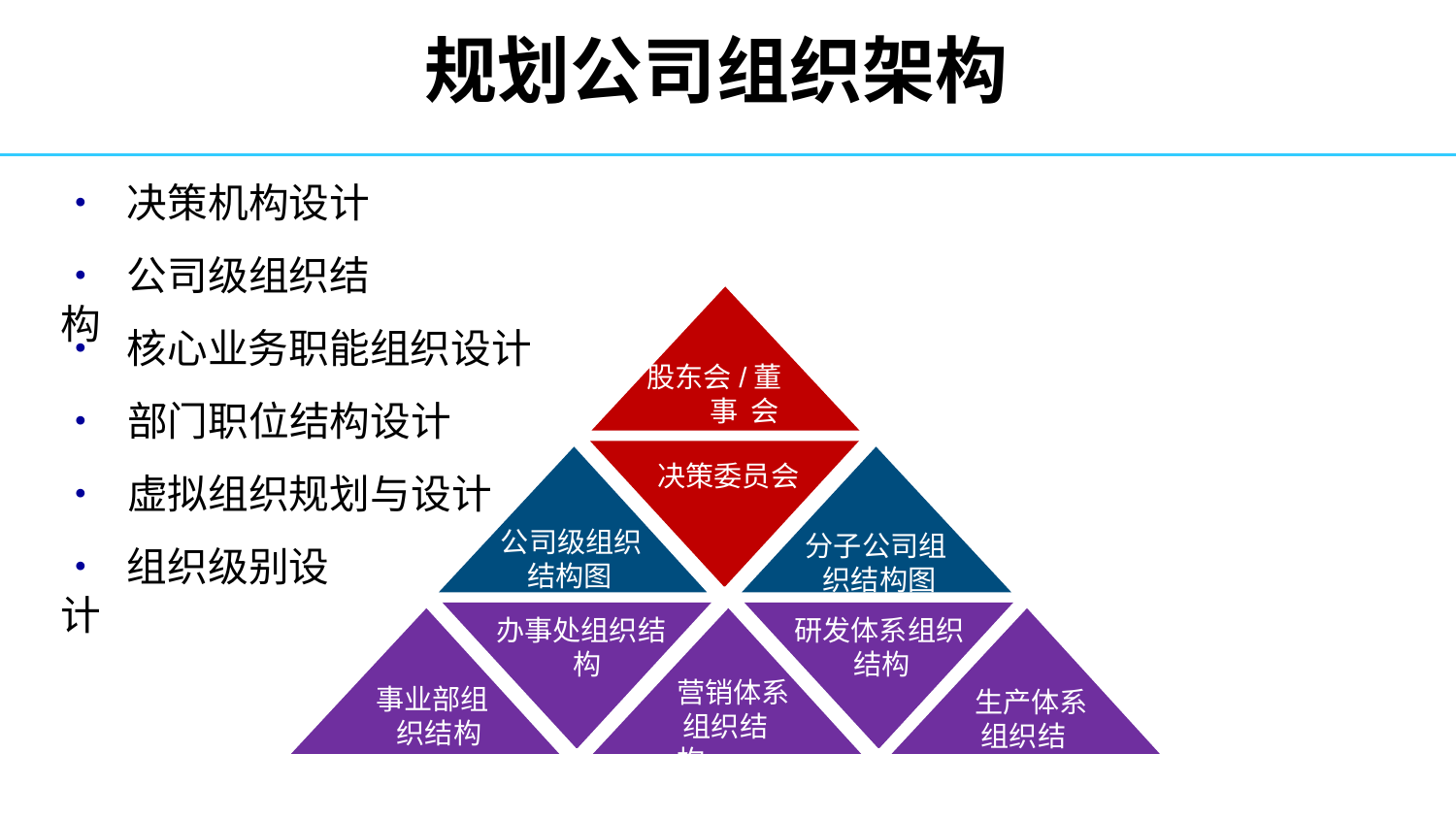

# 规划公司组织架构
• 决策机构设计
• 公司级组织结构

• 核心业务职能组织设计
• 部门职位结构设计
• 虚拟组织规划与设计
公司级组织
股东会/董事  会

决策委员会
分子公司组  织结构图
研发体系组织  结构
• 组织级别设计
结构图
办事处组织结  构

营销体系  组织结构
事业部组  织结构
生产体系  组织结构